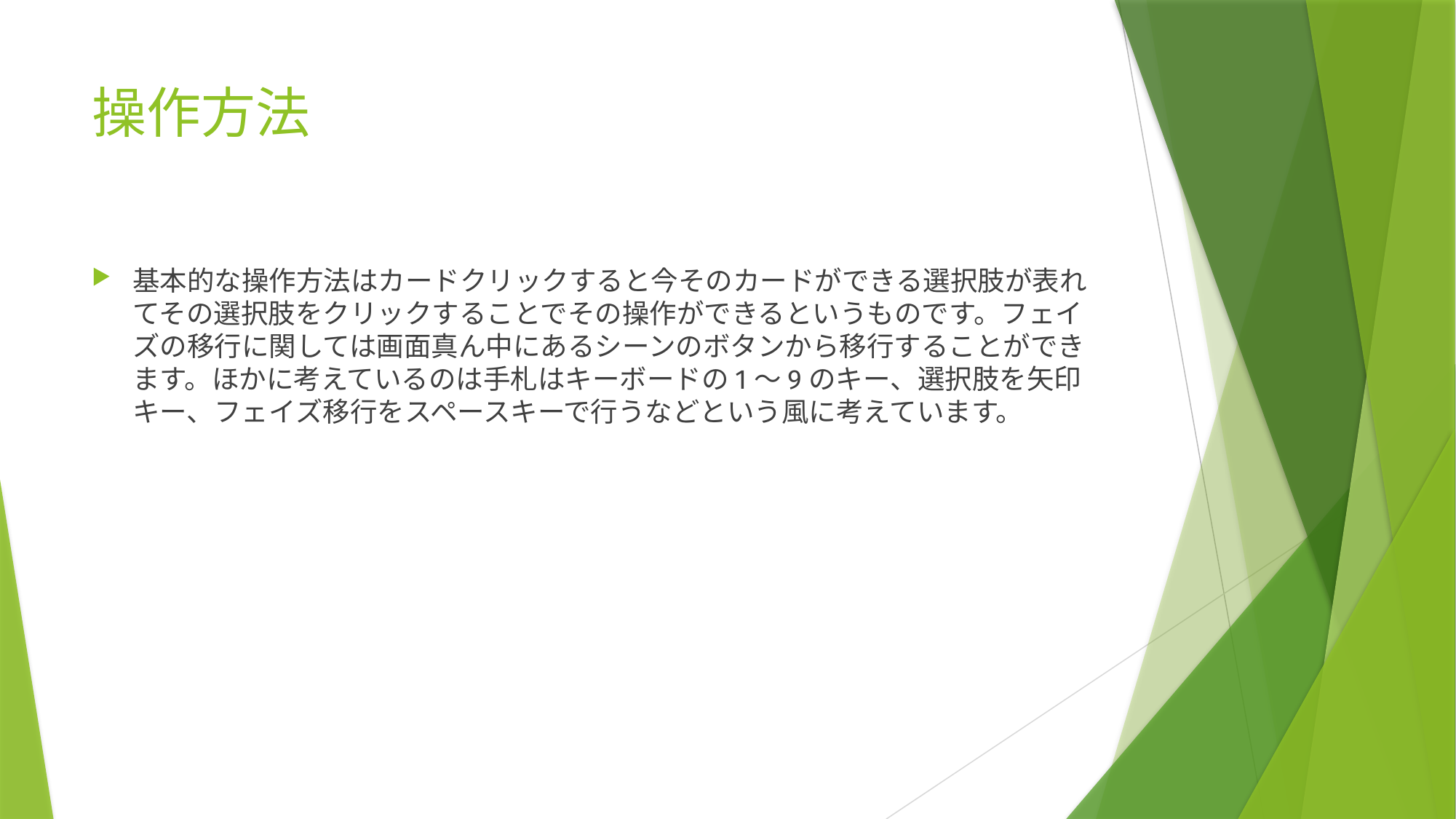

# 操作方法
基本的な操作方法はカードクリックすると今そのカードができる選択肢が表れてその選択肢をクリックすることでその操作ができるというものです。フェイズの移行に関しては画面真ん中にあるシーンのボタンから移行することができます。ほかに考えているのは手札はキーボードの1～9のキー、選択肢を矢印キー、フェイズ移行をスペースキーで行うなどという風に考えています。